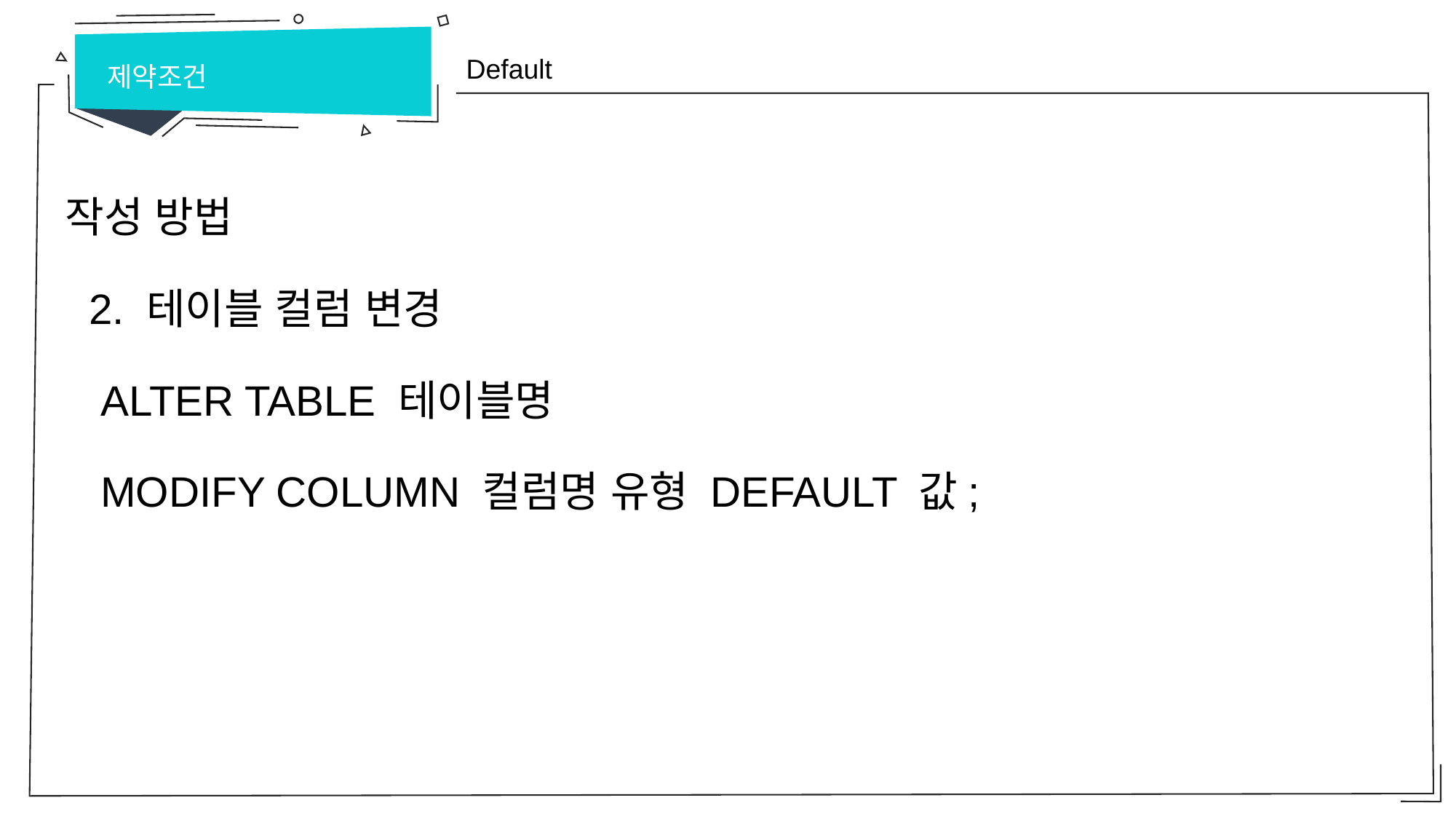

제약조건
Default
작성 방법
  2. 테이블 컬럼 변경
   ALTER TABLE 테이블명
   MODIFY COLUMN 컬럼명 유형 DEFAULT 값;